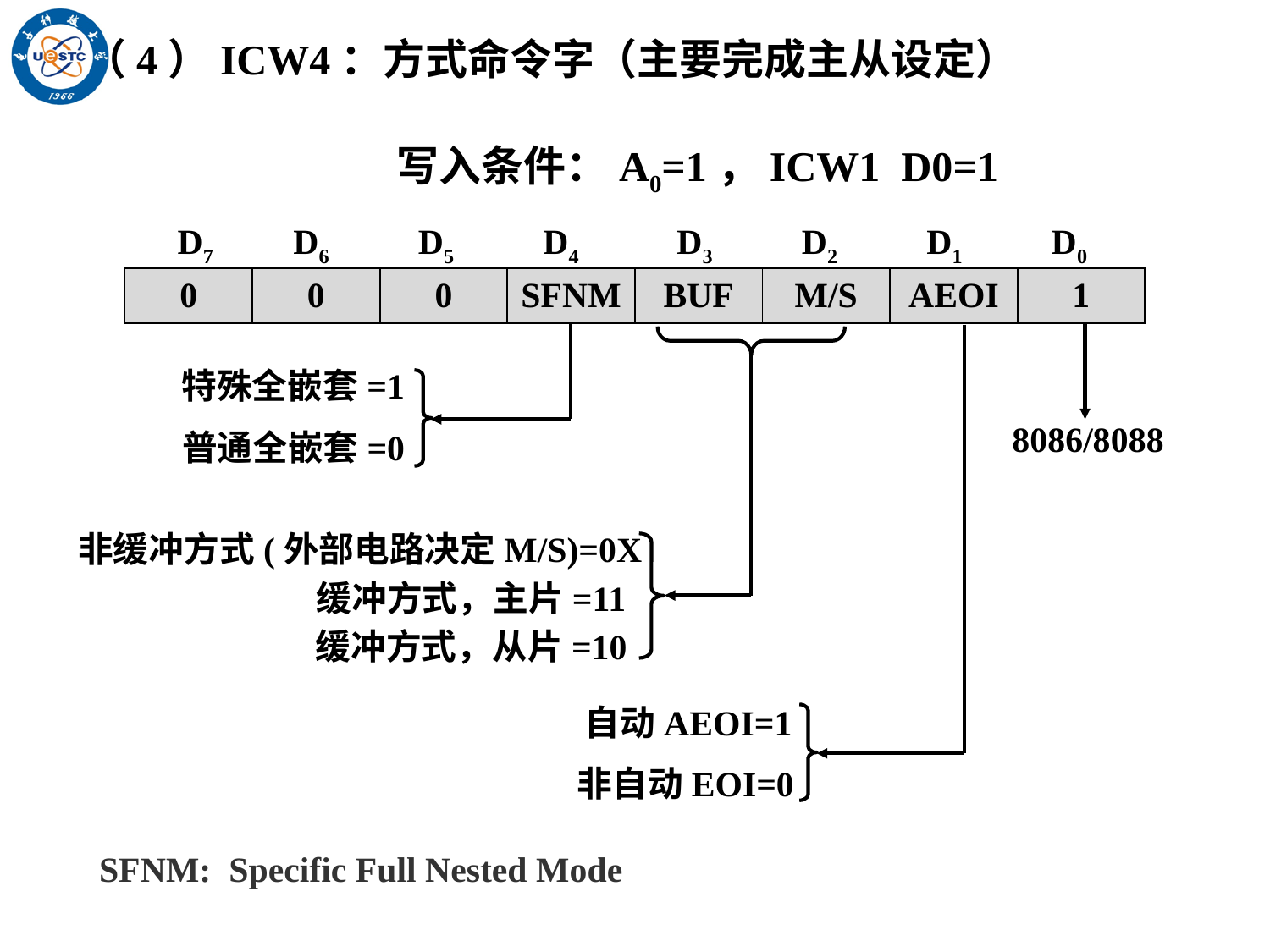

（4）ICW4：方式命令字（主要完成主从设定）
写入条件：A0=1，ICW1  D0=1
D7         D6          D5          D4           D3          D2          D1          D0
| 0 | 0 | 0 | SFNM | BUF | M/S | AEOI | 1 |
| --- | --- | --- | --- | --- | --- | --- | --- |
特殊全嵌套=1

普通全嵌套=0
8086/8088
自动AEOI=1

非自动EOI=0

非缓冲方式(外部电路决定M/S)=0X

缓冲方式，主片=11
缓冲方式，从片=10
SFNM:  Specific Full Nested Mode